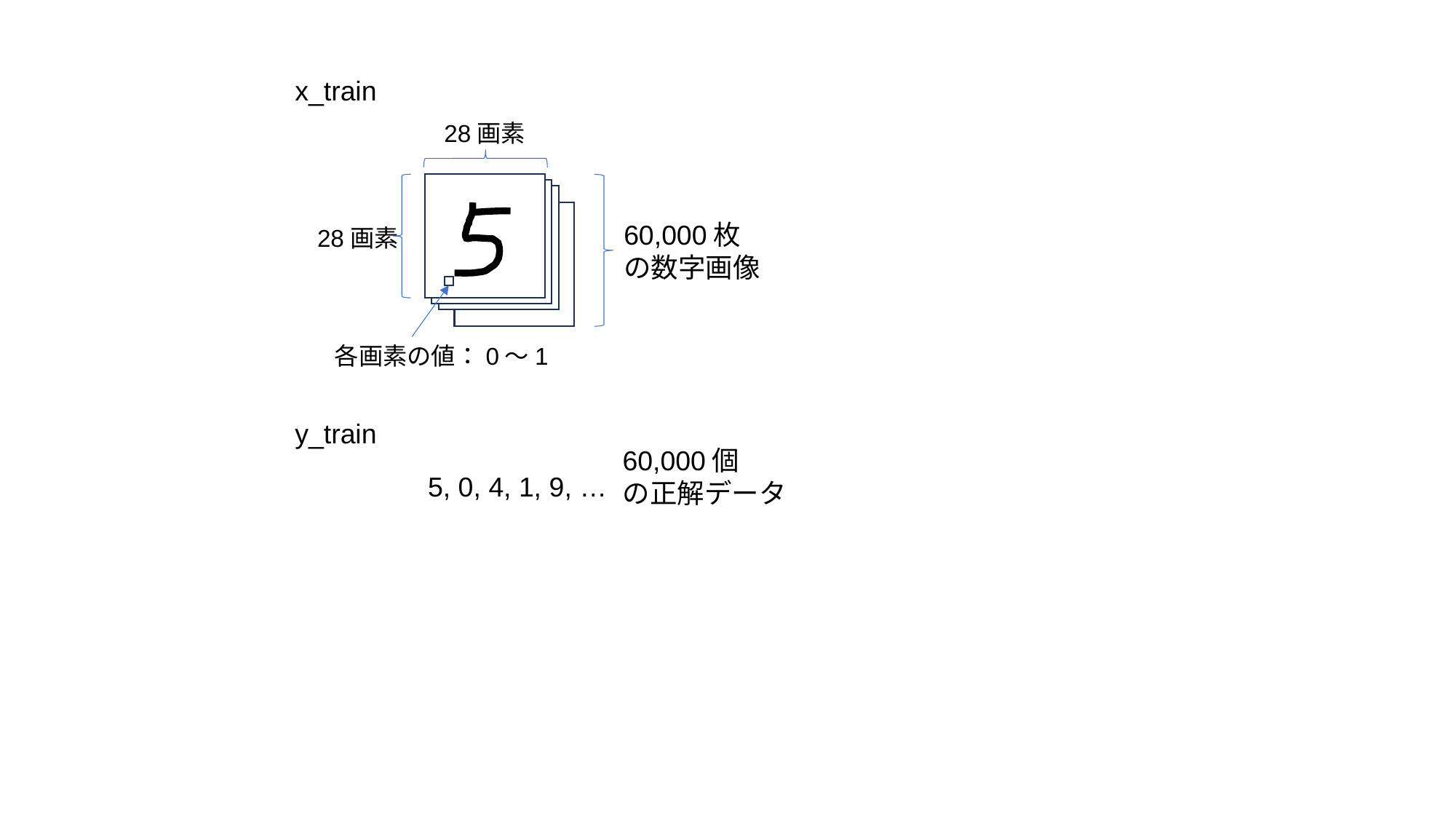

x_train

28画素

60,000枚
の数字画像
28画素

各画素の値：0～1
y_train
60,000個
の正解データ
5, 0, 4, 1, 9, …